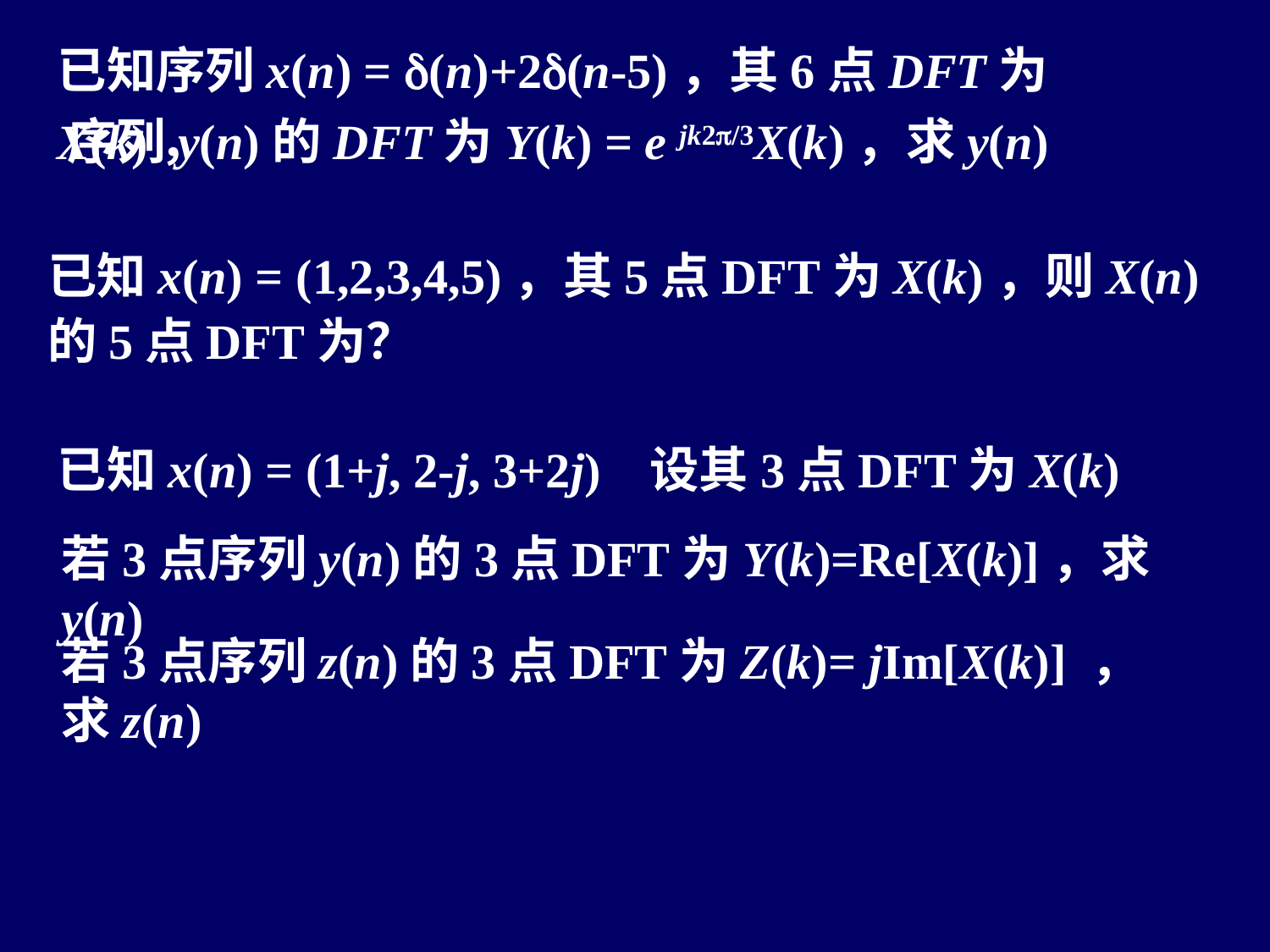

已知序列x(n) = δ(n)+2δ(n-5)，其6点DFT为X(k)，
序列y(n)的DFT为Y(k) = e jk2π/3X(k)，求y(n)
已知x(n) = (1,2,3,4,5)，其5点DFT为X(k)，则X(n)的5点DFT为？
已知x(n) = (1+j, 2-j, 3+2j)   设其3点DFT为X(k)
若3点序列y(n)的3点DFT为Y(k)=Re[X(k)]，求y(n)
若3点序列z(n)的3点DFT为Z(k)= jIm[X(k)] ，求z(n)